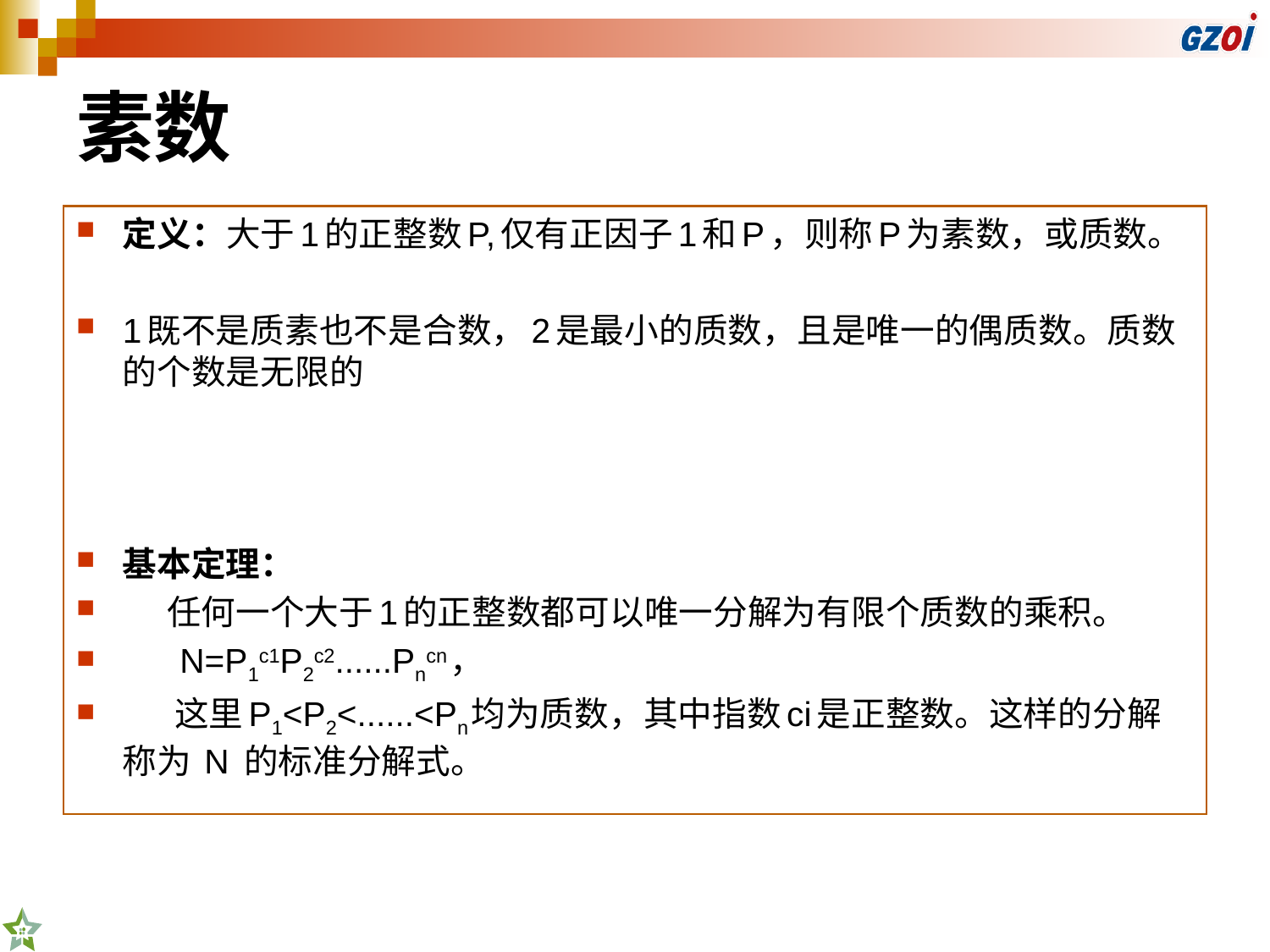

# 素数
定义：大于1的正整数P,仅有正因子1和P，则称P为素数，或质数。

1既不是质素也不是合数，2是最小的质数，且是唯一的偶质数。质数的个数是无限的

基本定理：
     任何一个大于1的正整数都可以唯一分解为有限个质数的乘积。
      N=P1c1P2c2......Pncn，
      这里P1<P2<......<Pn均为质数，其中指数ci是正整数。这样的分解称为 N 的标准分解式。